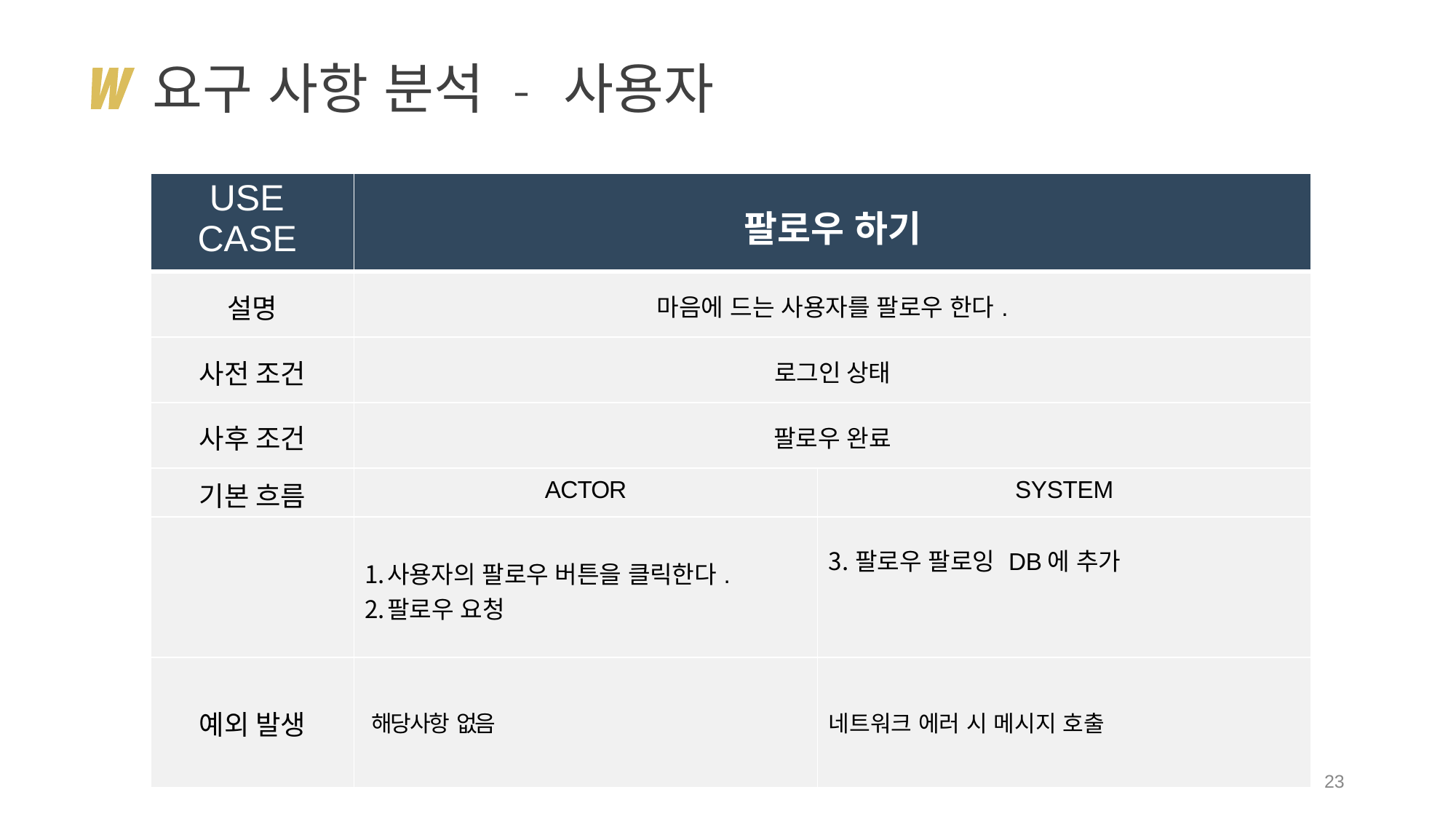

# 요구 사항 분석 - 사용자

| USE CASE | 팔로우 하기 |  |
| --- | --- | --- |
| 설명 | 마음에 드는 사용자를 팔로우 한다. |  |
| 사전 조건 | 로그인 상태 |  |
| 사후 조건 | 팔로우 완료 |  |
| 기본 흐름 | ACTOR | SYSTEM |
|  | 사용자의 팔로우 버튼을 클릭한다. 팔로우 요청 | 팔로우 팔로잉 DB에 추가 |
| 예외 발생 | 해당사항 없음 | 네트워크 에러 시 메시지 호출 |
23